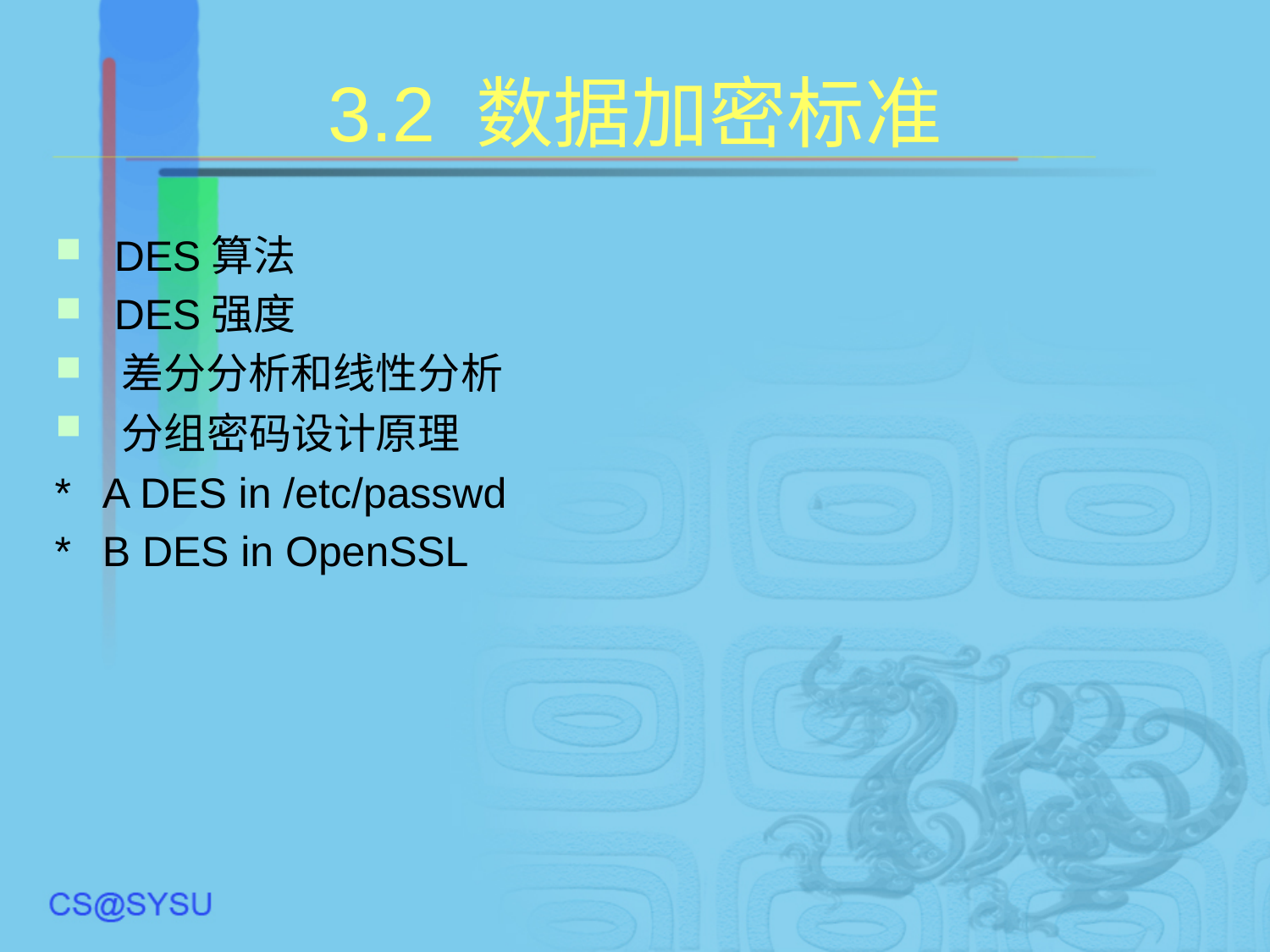

# 3.2 数据加密标准
 DES算法
 DES强度
 差分分析和线性分析
 分组密码设计原理
*	A DES in /etc/passwd
*	B DES in OpenSSL